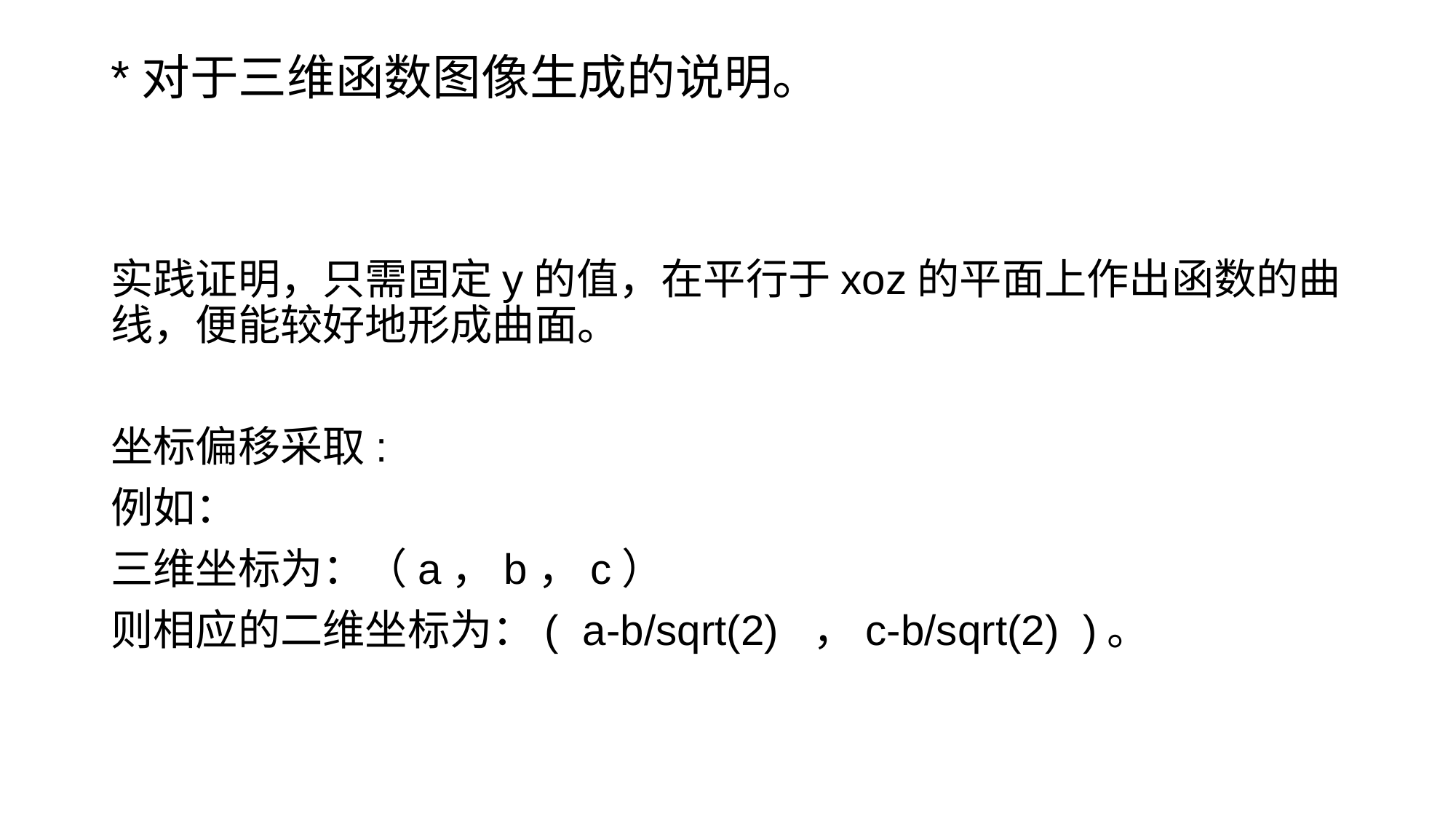

# *对于三维函数图像生成的说明。
实践证明，只需固定y的值，在平行于xoz的平面上作出函数的曲线，便能较好地形成曲面。

坐标偏移采取:
例如：
三维坐标为：（a，b，c）
则相应的二维坐标为：(  a-b/sqrt(2)  ，c-b/sqrt(2)  )。